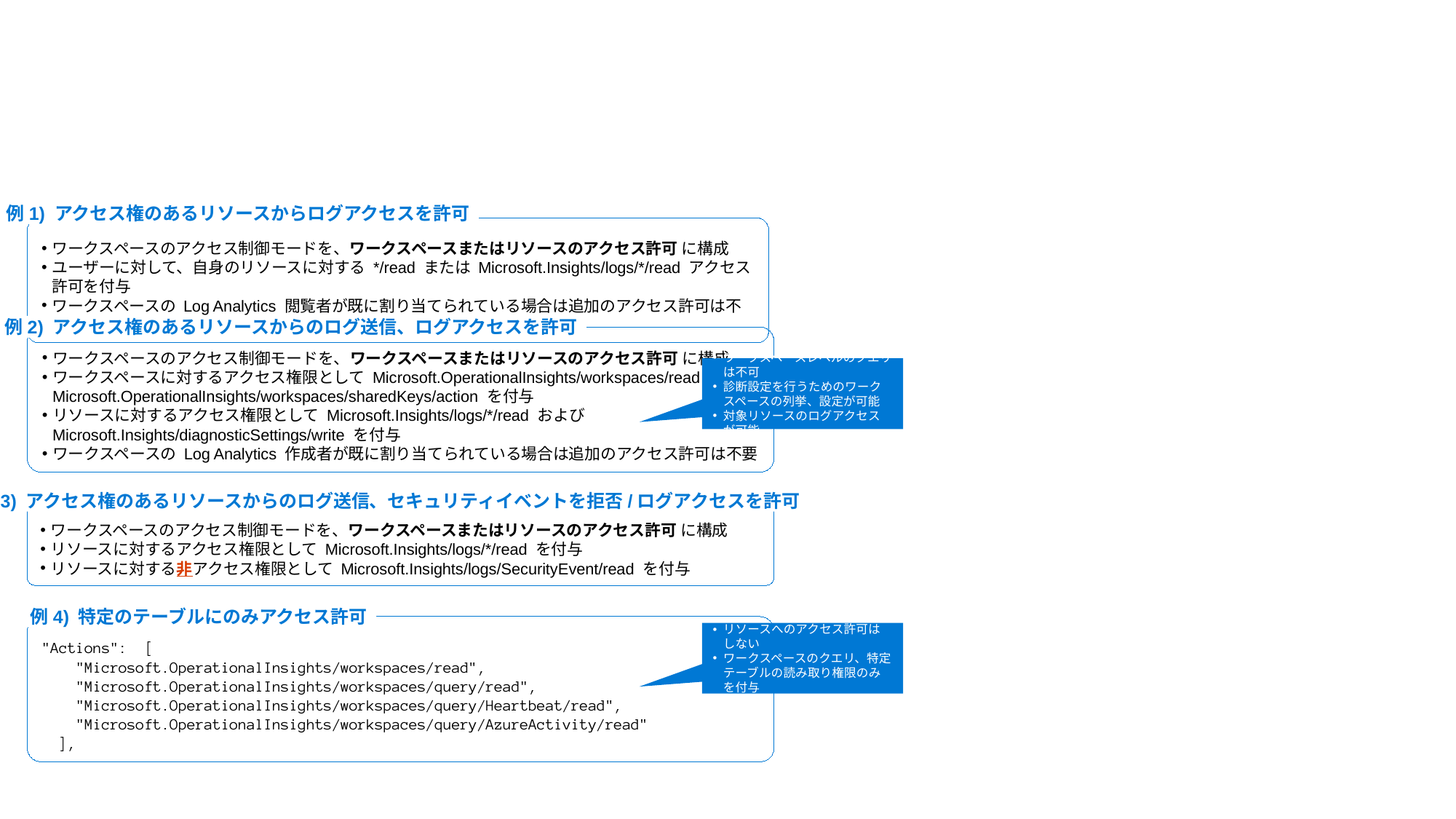

例1) アクセス権のあるリソースからログアクセスを許可
ワークスペースのアクセス制御モードを、ワークスペースまたはリソースのアクセス許可 に構成
ユーザーに対して、自身のリソースに対する */read または Microsoft.Insights/logs/*/read アクセス許可を付与
ワークスペースの Log Analytics 閲覧者が既に割り当てられている場合は追加のアクセス許可は不要
例2) アクセス権のあるリソースからのログ送信、ログアクセスを許可
ワークスペースのアクセス制御モードを、ワークスペースまたはリソースのアクセス許可 に構成
ワークスペースに対するアクセス権限として Microsoft.OperationalInsights/workspaces/read および Microsoft.OperationalInsights/workspaces/sharedKeys/action を付与
リソースに対するアクセス権限として Microsoft.Insights/logs/*/read および Microsoft.Insights/diagnosticSettings/write を付与
ワークスペースの Log Analytics 作成者が既に割り当てられている場合は追加のアクセス許可は不要
ワークスペースレベルのクエリは不可
診断設定を行うためのワークスペースの列挙、設定が可能
対象リソースのログアクセスが可能
例3) アクセス権のあるリソースからのログ送信、セキュリティイベントを拒否/ログアクセスを許可
ワークスペースのアクセス制御モードを、ワークスペースまたはリソースのアクセス許可 に構成
リソースに対するアクセス権限として Microsoft.Insights/logs/*/read を付与
リソースに対する非アクセス権限として Microsoft.Insights/logs/SecurityEvent/read を付与
例4) 特定のテーブルにのみアクセス許可
"Actions":  [
    "Microsoft.OperationalInsights/workspaces/read",
    "Microsoft.OperationalInsights/workspaces/query/read",
    "Microsoft.OperationalInsights/workspaces/query/Heartbeat/read",
    "Microsoft.OperationalInsights/workspaces/query/AzureActivity/read"
  ],
リソースへのアクセス許可はしない
ワークスペースのクエリ、特定テーブルの読み取り権限のみを付与